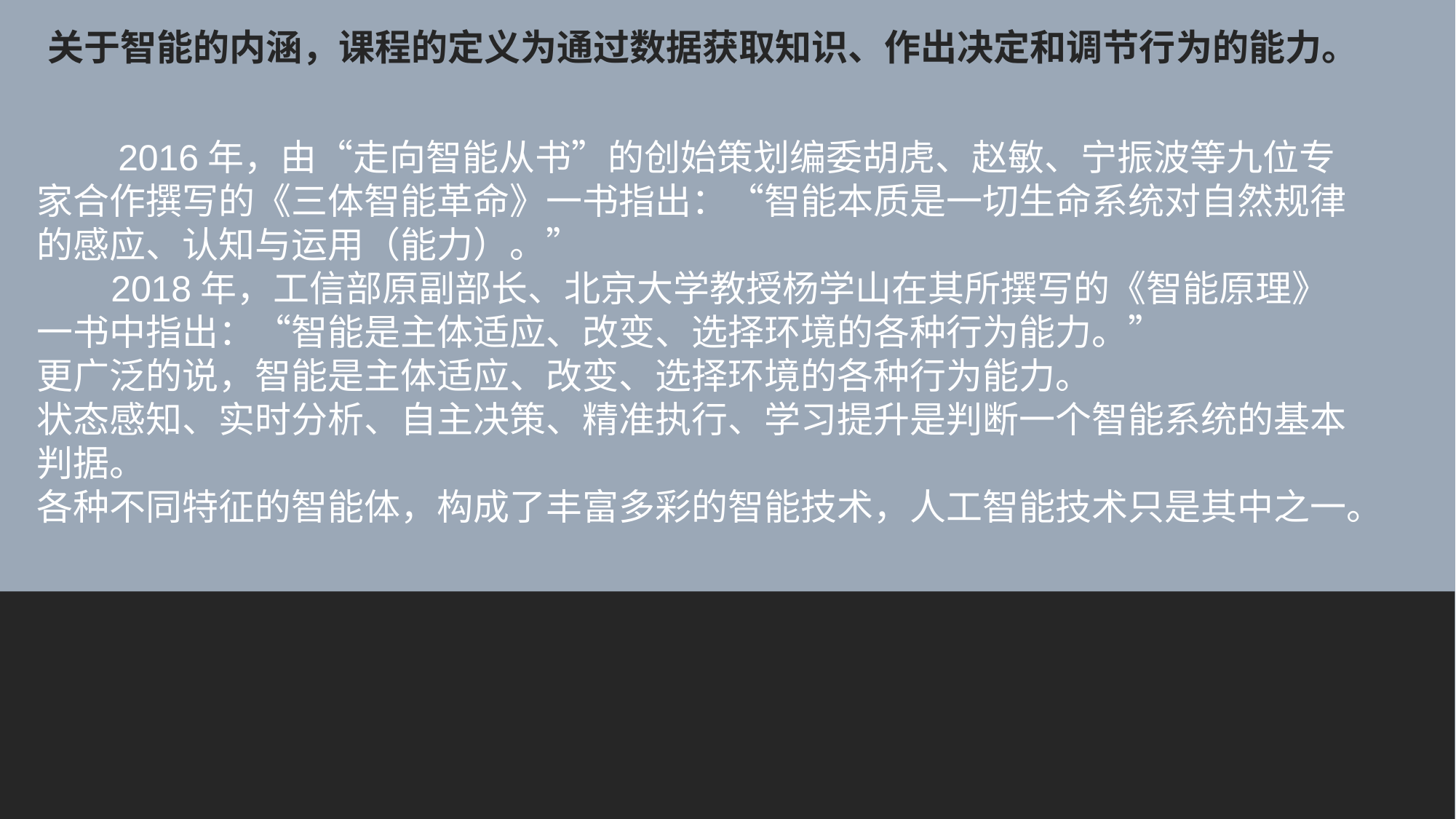

关于智能的内涵，课程的定义为通过数据获取知识、作出决定和调节行为的能力。
        2016年，由“走向智能从书”的创始策划编委胡虎、赵敏、宁振波等九位专家合作撰写的《三体智能革命》一书指出：“智能本质是一切生命系统对自然规律的感应、认知与运用（能力）。”
        2018年，工信部原副部长、北京大学教授杨学山在其所撰写的《智能原理》一书中指出：“智能是主体适应、改变、选择环境的各种行为能力。”
更广泛的说，智能是主体适应、改变、选择环境的各种行为能力。
状态感知、实时分析、自主决策、精准执行、学习提升是判断一个智能系统的基本判据。
各种不同特征的智能体，构成了丰富多彩的智能技术，人工智能技术只是其中之一。